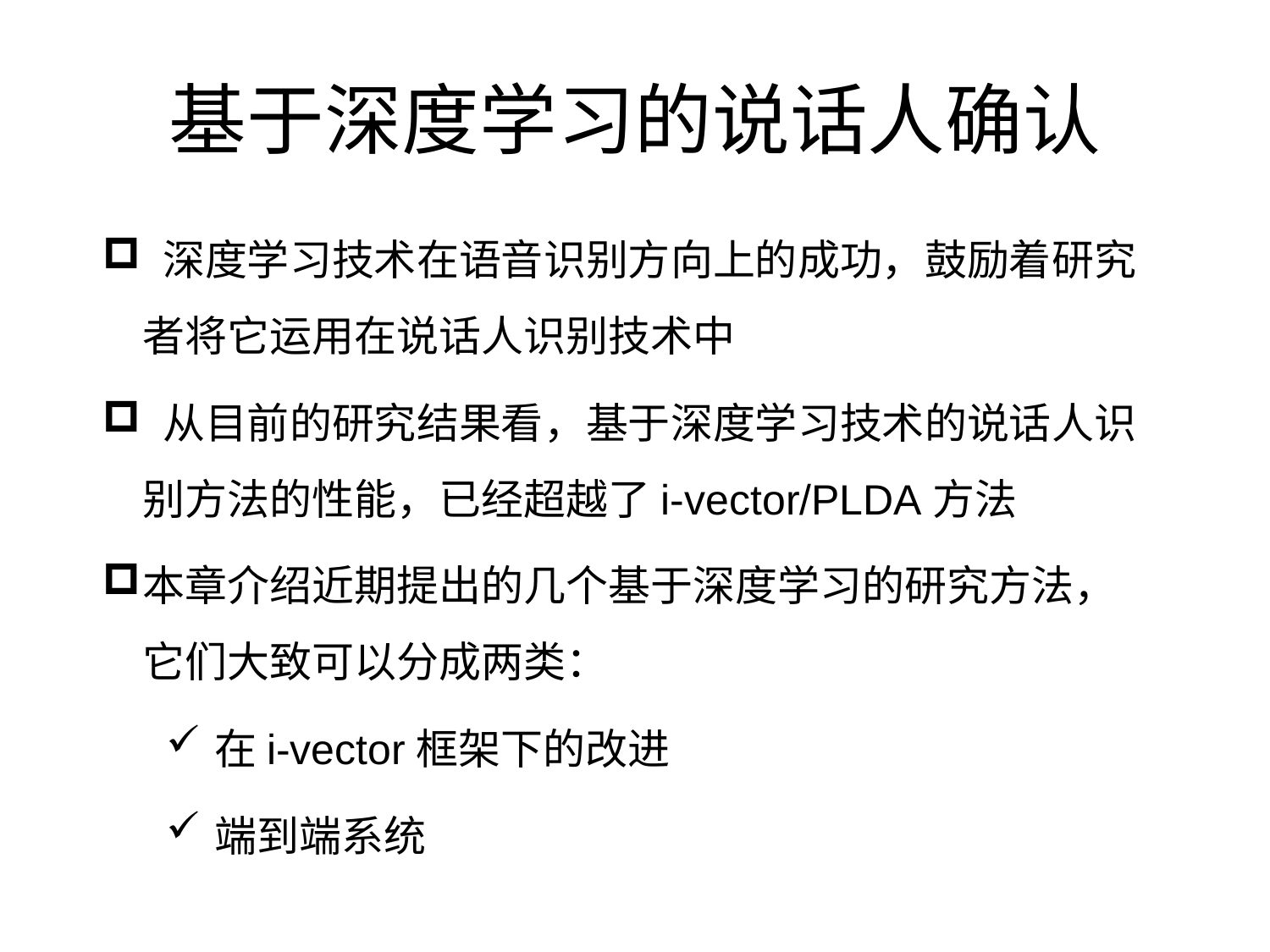

# 基于深度学习的说话人确认
 深度学习技术在语音识别方向上的成功，鼓励着研究者将它运用在说话人识别技术中
 从目前的研究结果看，基于深度学习技术的说话人识别方法的性能，已经超越了i-vector/PLDA方法
本章介绍近期提出的几个基于深度学习的研究方法，它们大致可以分成两类：
在i-vector框架下的改进
端到端系统